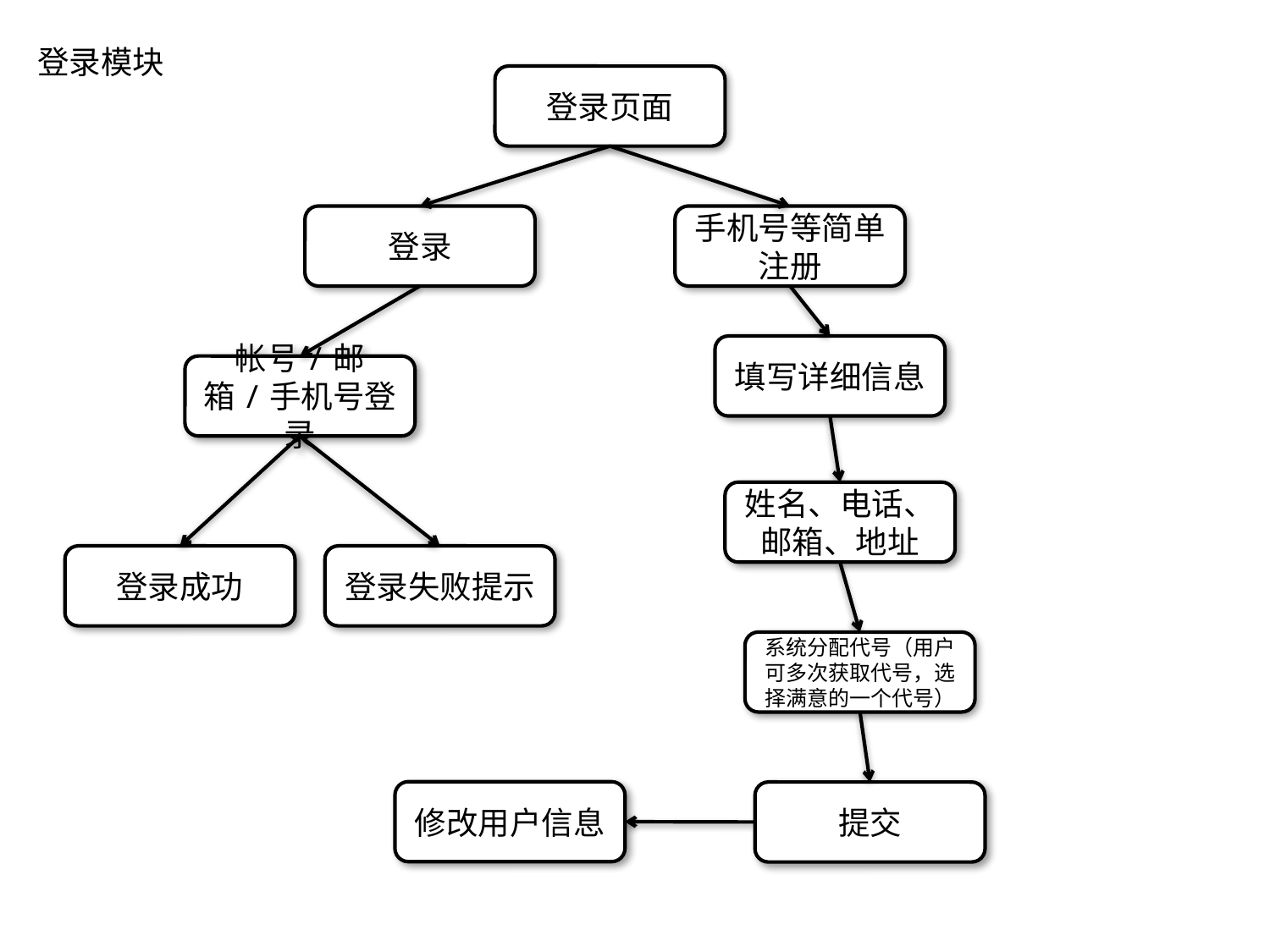

登录模块
登录页面
登录
手机号等简单注册
填写详细信息
帐号/邮箱/手机号登录
姓名、电话、邮箱、地址
登录成功
登录失败提示
系统分配代号（用户可多次获取代号，选择满意的一个代号）
修改用户信息
提交